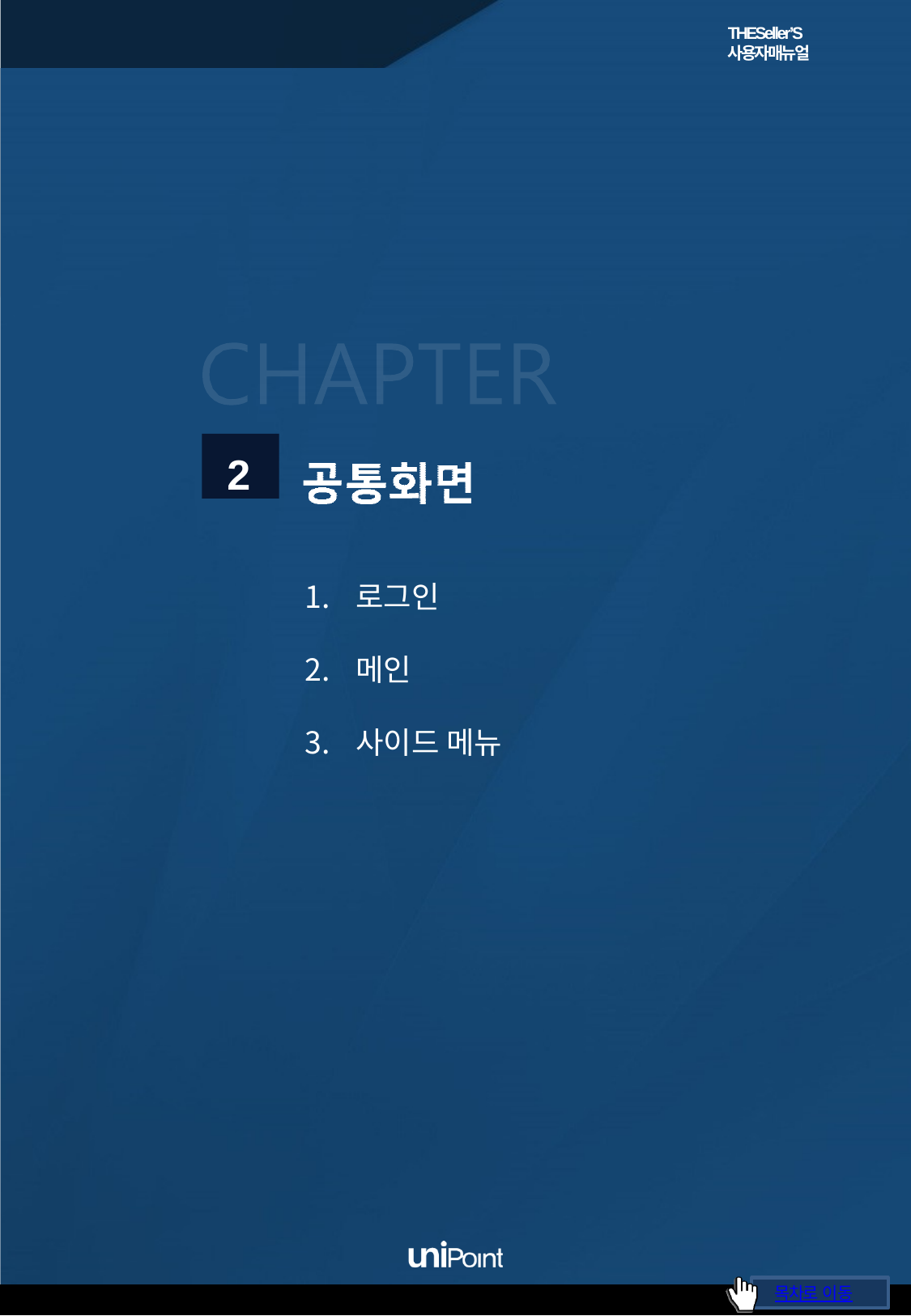

THESeller’S사용자매뉴얼

THE Seller’S 사용자 매뉴얼
2

로그인
메인
사이드 메뉴

목차로 이동